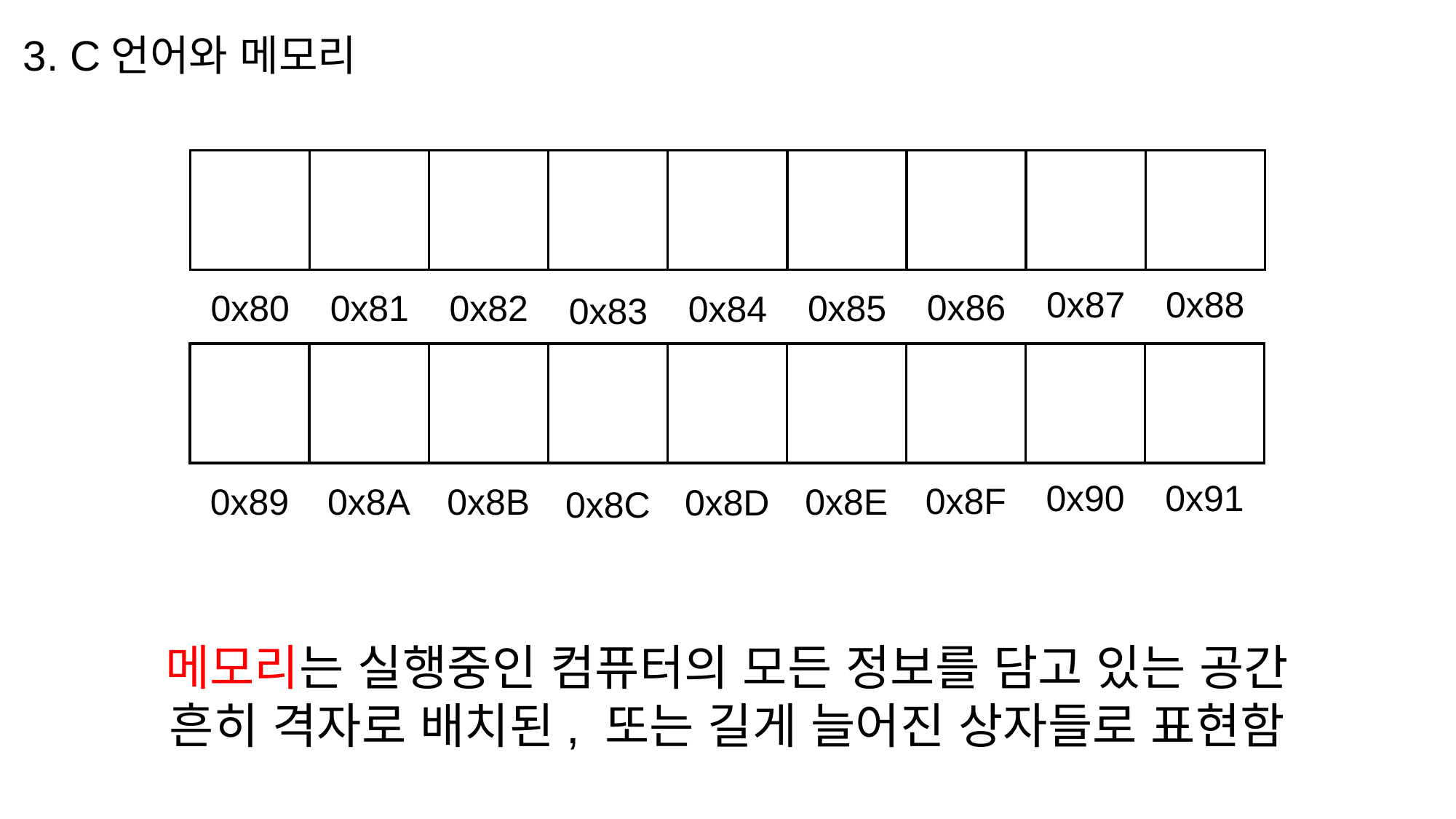

3. C언어와 메모리

0x87
0x88
0x86
0x80
0x82
0x85
0x81
0x84
0x83

0x90
0x91
0x8F
0x89
0x8B
0x8E
0x8A
0x8D
0x8C
메모리는 실행중인 컴퓨터의 모든 정보를 담고 있는 공간
흔히 격자로 배치된, 또는 길게 늘어진 상자들로 표현함